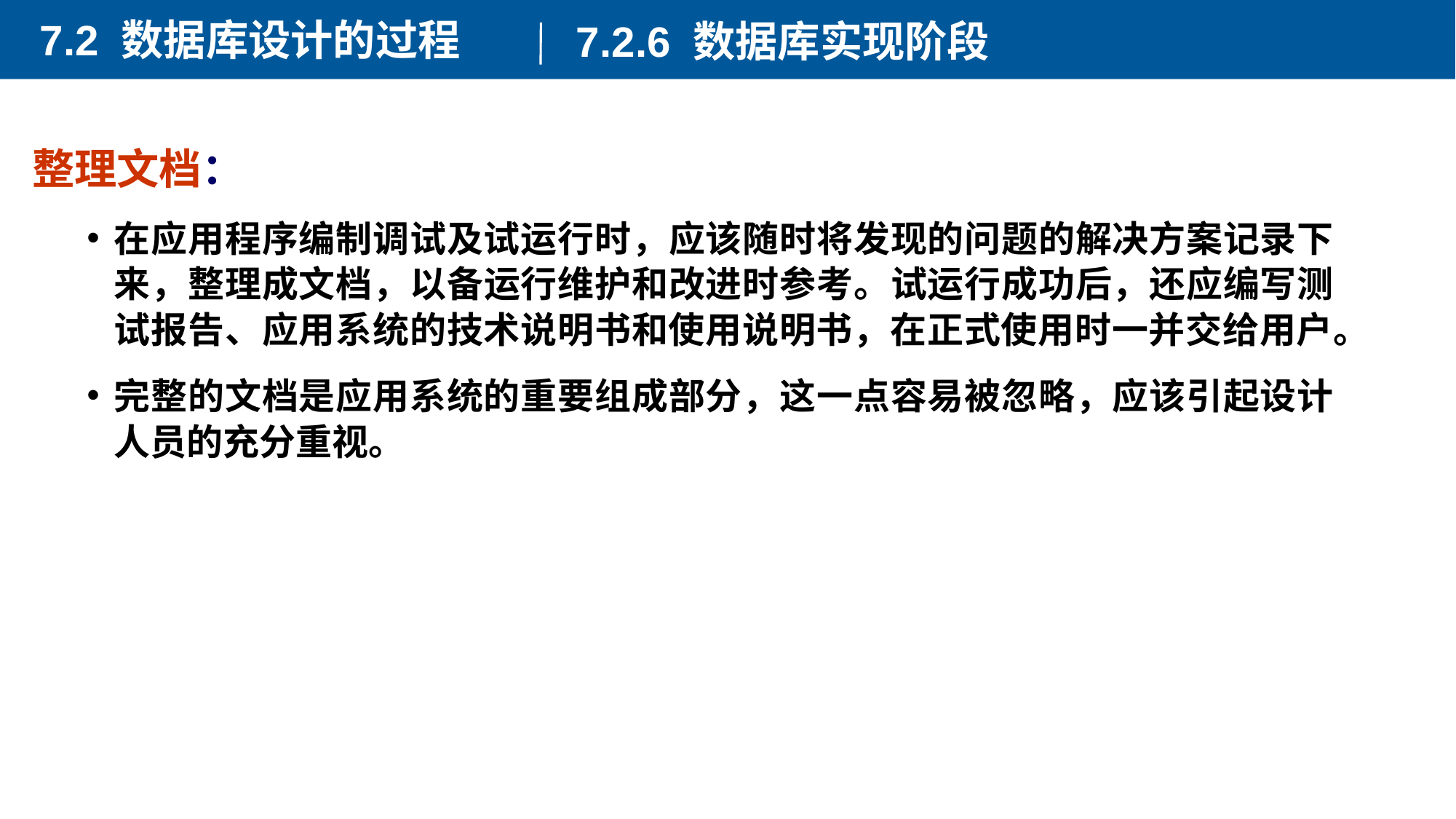

7.2 数据库设计的过程
7.2.6 数据库实现阶段
整理文档：
在应用程序编制调试及试运行时，应该随时将发现的问题的解决方案记录下来，整理成文档，以备运行维护和改进时参考。试运行成功后，还应编写测试报告、应用系统的技术说明书和使用说明书，在正式使用时一并交给用户。
完整的文档是应用系统的重要组成部分，这一点容易被忽略，应该引起设计人员的充分重视。